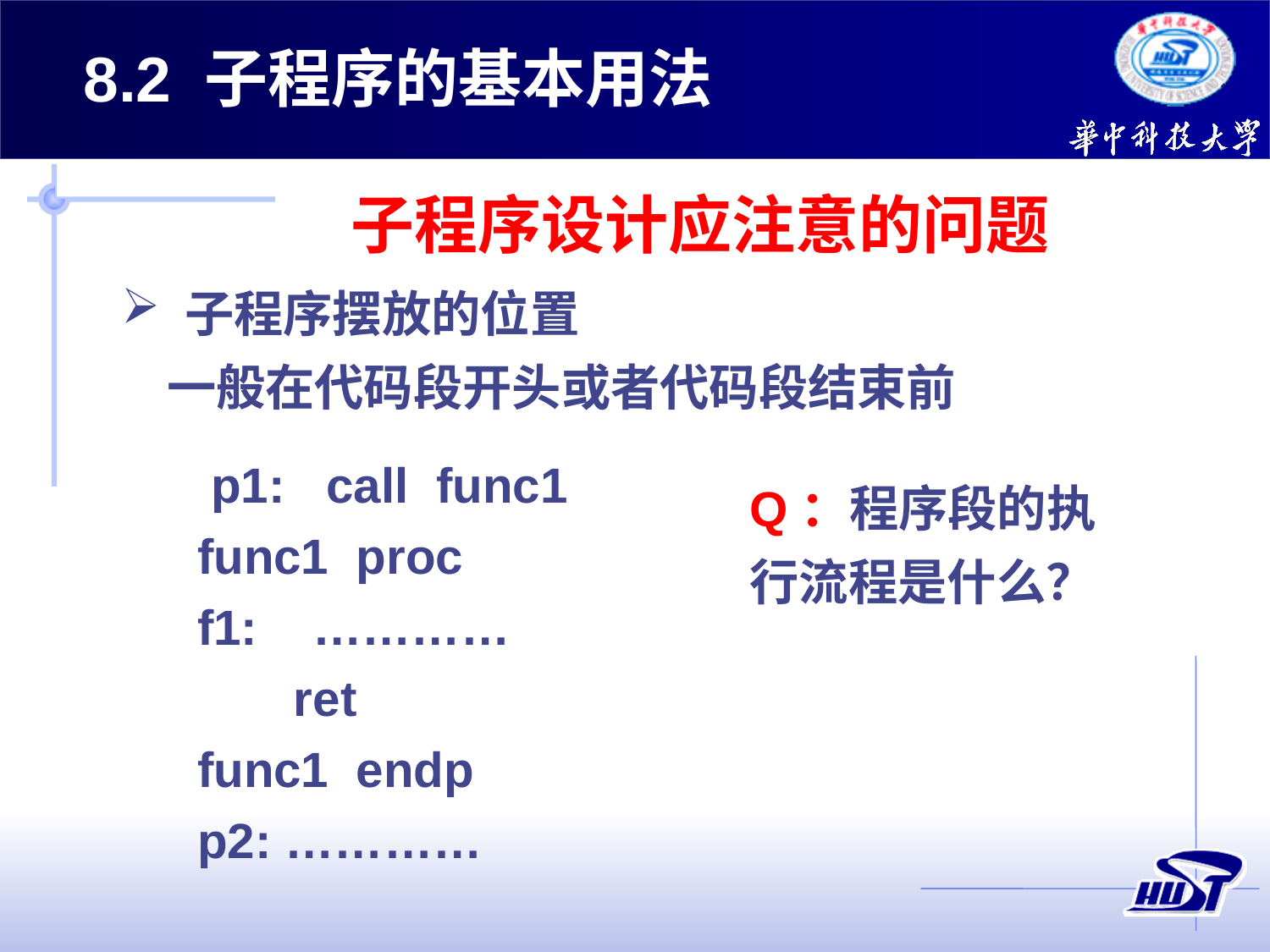

8.2 子程序的基本用法
子程序设计应注意的问题
子程序摆放的位置
   一般在代码段开头或者代码段结束前
 p1:   call  func1
func1  proc
f1:    …………
       ret
func1  endp
p2: …………
Q：程序段的执行流程是什么？